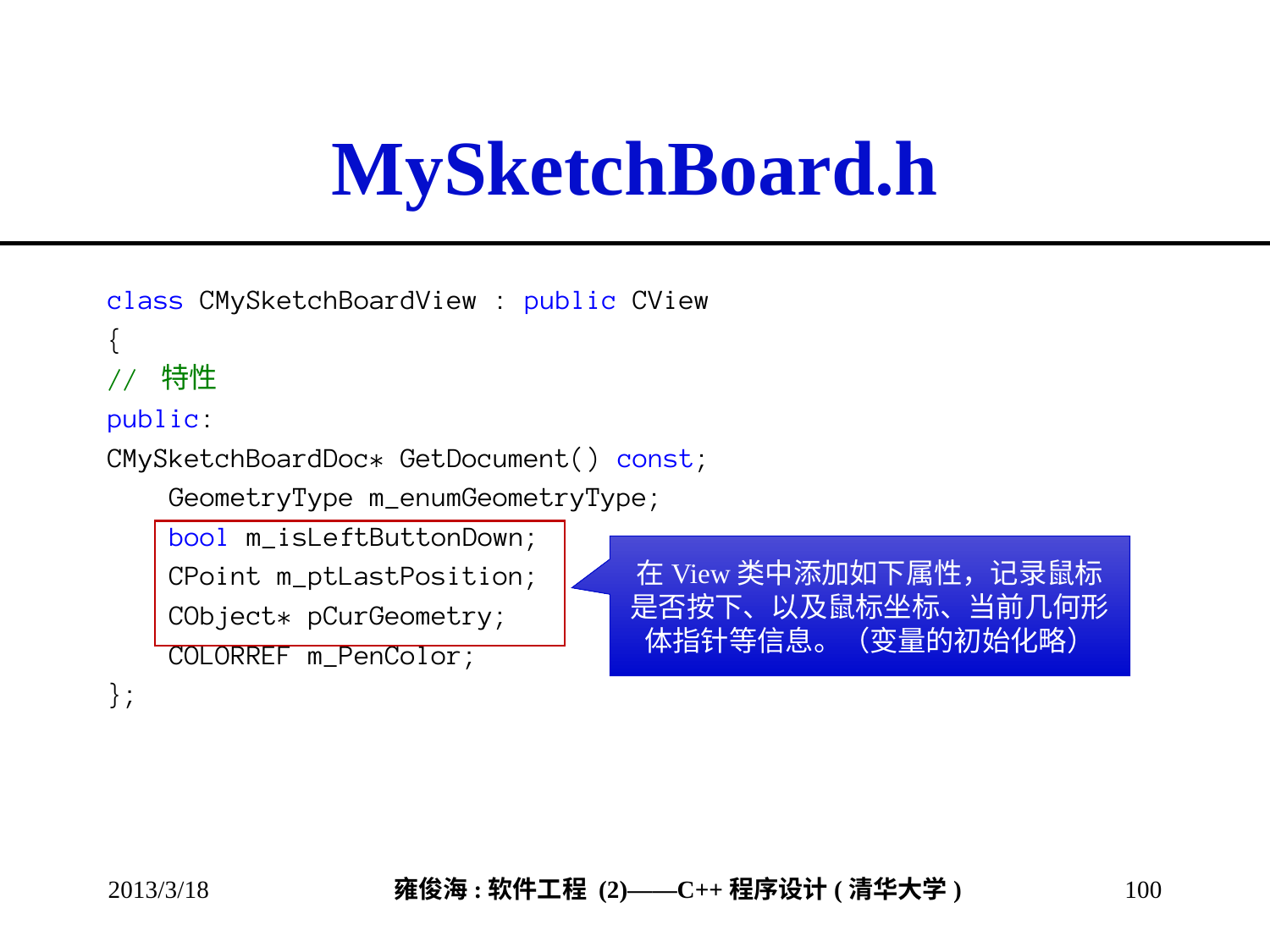

# MySketchBoard.h
class CMySketchBoardView : public CView
{
// 特性
public:
CMySketchBoardDoc* GetDocument() const;
    GeometryType m_enumGeometryType;
    bool m_isLeftButtonDown;
    CPoint m_ptLastPosition;
    CObject* pCurGeometry;
    COLORREF m_PenColor;
};

在View类中添加如下属性，记录鼠标是否按下、以及鼠标坐标、当前几何形体指针等信息。（变量的初始化略）
2013/3/18
100